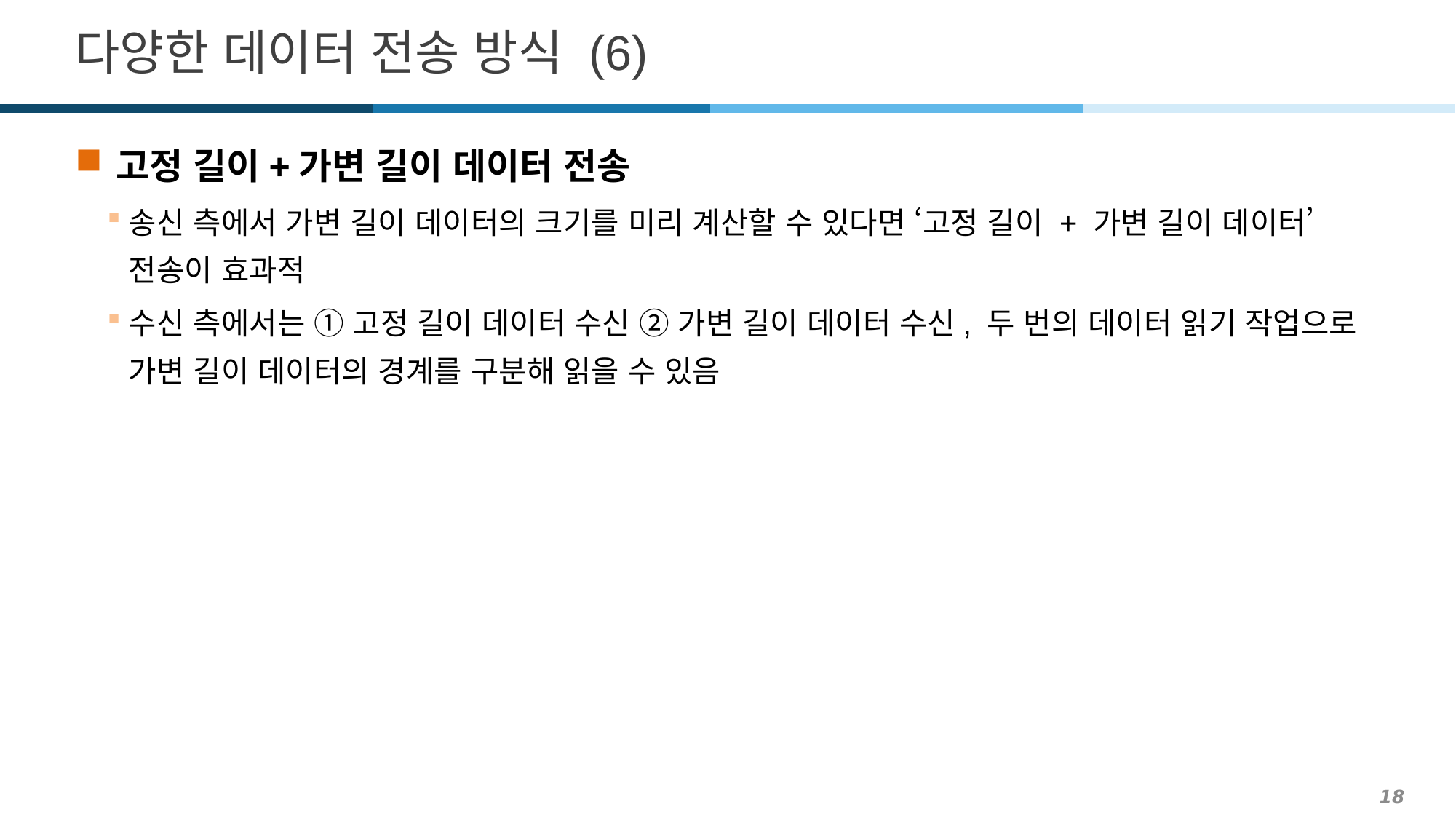

# 다양한 데이터 전송 방식 (6)
고정 길이+가변 길이 데이터 전송
송신 측에서 가변 길이 데이터의 크기를 미리 계산할 수 있다면 ‘고정 길이 + 가변 길이 데이터’ 전송이 효과적
수신 측에서는 ① 고정 길이 데이터 수신 ② 가변 길이 데이터 수신, 두 번의 데이터 읽기 작업으로 가변 길이 데이터의 경계를 구분해 읽을 수 있음